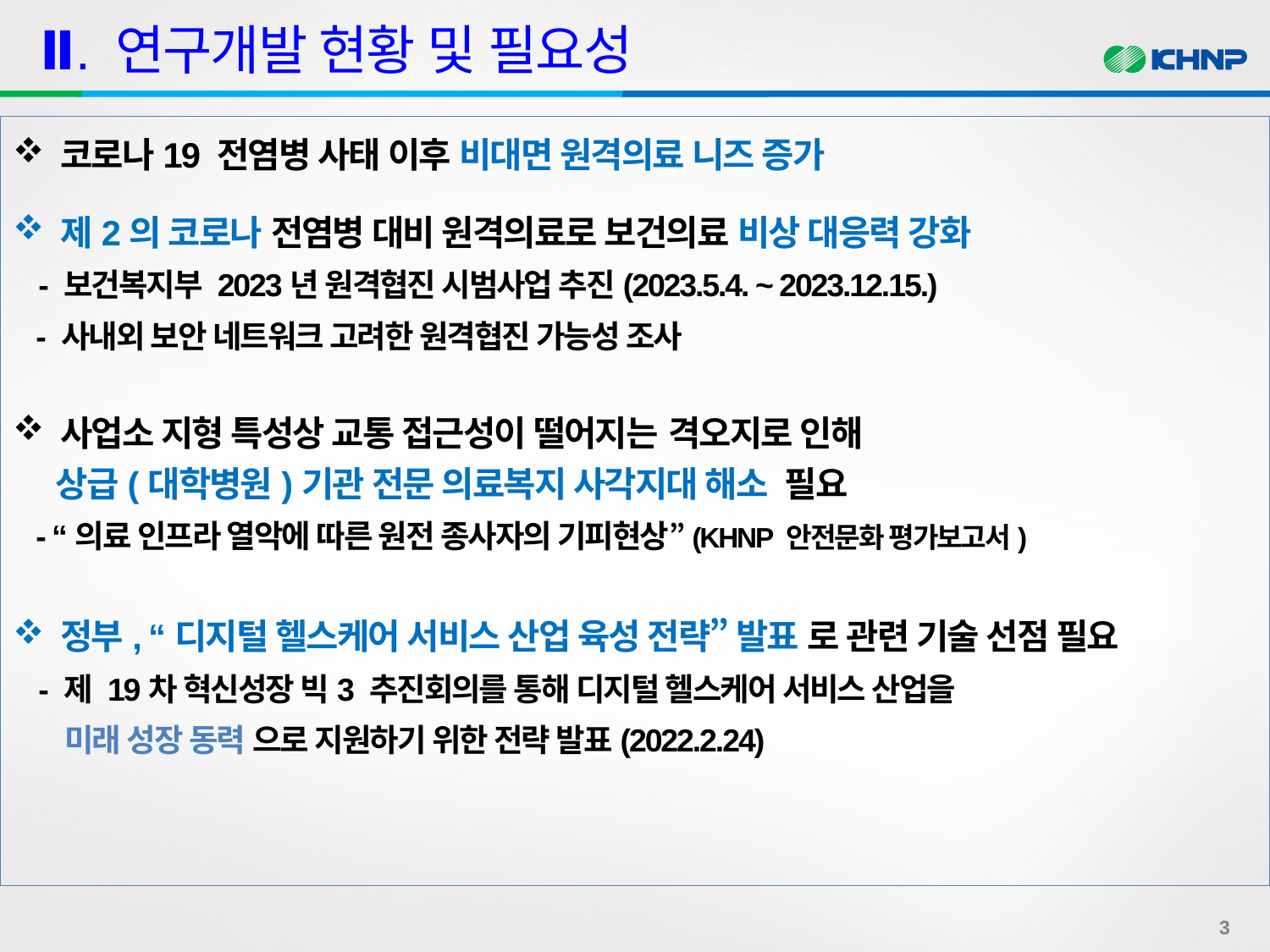

# Ⅱ. 연구개발 현황 및 필요성
코로나19 전염병 사태 이후 비대면 원격의료 니즈 증가

제2의 코로나 전염병 대비 원격의료로 보건의료 비상 대응력 강화
   - 보건복지부 2023년 원격협진 시범사업 추진(2023.5.4. ~ 2023.12.15.)
   - 사내외 보안 네트워크 고려한 원격협진 가능성 조사

사업소 지형 특성상 교통 접근성이 떨어지는 격오지로 인해
    상급(대학병원)기관 전문 의료복지 사각지대 해소  필요
   - “의료 인프라 열악에 따른 원전 종사자의 기피현상”(KHNP 안전문화 평가보고서)

정부, “디지털 헬스케어 서비스 산업 육성 전략” 발표 로 관련 기술 선점 필요
   - 제 19차 혁신성장 빅3 추진회의를 통해 디지털 헬스케어 서비스 산업을
      미래 성장 동력 으로 지원하기 위한 전략 발표(2022.2.24)